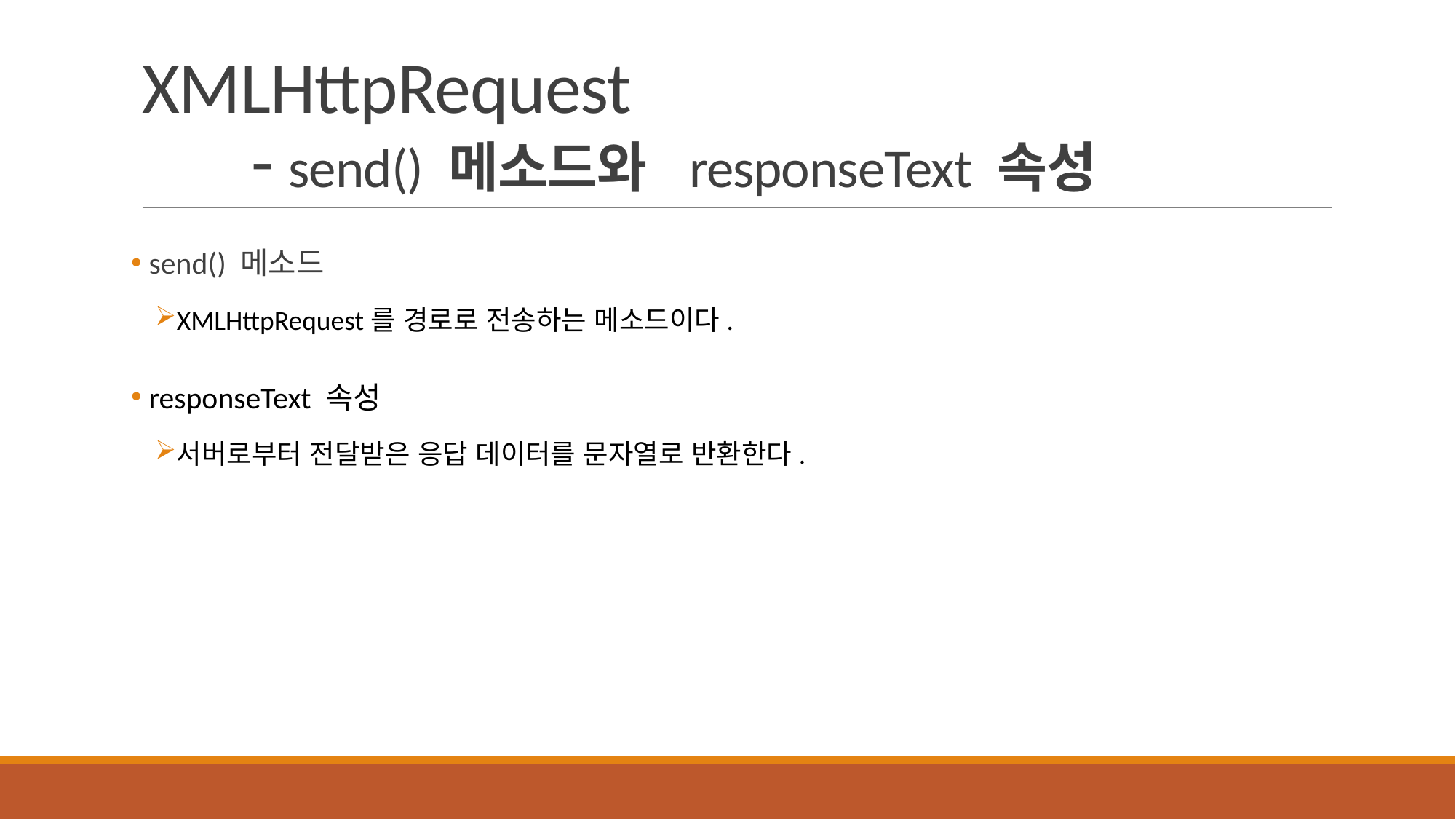

# XMLHttpRequest - send() 메소드와  responseText 속성
 send() 메소드
XMLHttpRequest를 경로로 전송하는 메소드이다.
 responseText 속성
서버로부터 전달받은 응답 데이터를 문자열로 반환한다.